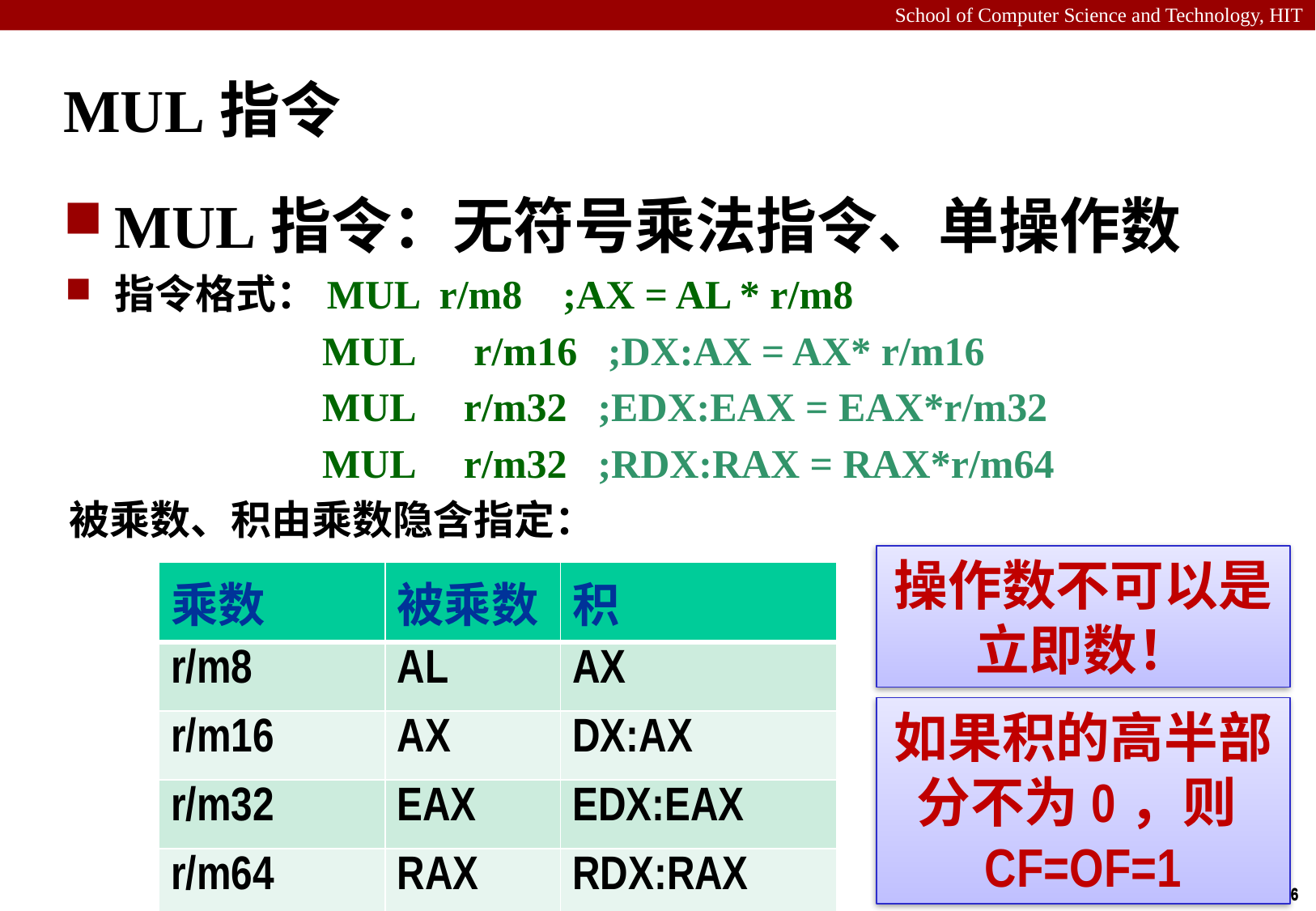

# MUL指令
MUL指令：无符号乘法指令、单操作数
指令格式：MUL  r/m8    ;AX = AL * r/m8
 MUL	 r/m16   ;DX:AX = AX* r/m16
 MUL 	r/m32   ;EDX:EAX = EAX*r/m32
 MUL 	r/m32   ;RDX:RAX = RAX*r/m64
被乘数、积由乘数隐含指定：
操作数不可以是立即数！
| 乘数 | 被乘数 | 积 |
| --- | --- | --- |
| r/m8 | AL | AX |
| r/m16 | AX | DX:AX |
| r/m32 | EAX | EDX:EAX |
| r/m64 | RAX | RDX:RAX |
如果积的高半部分不为0，则CF=OF=1